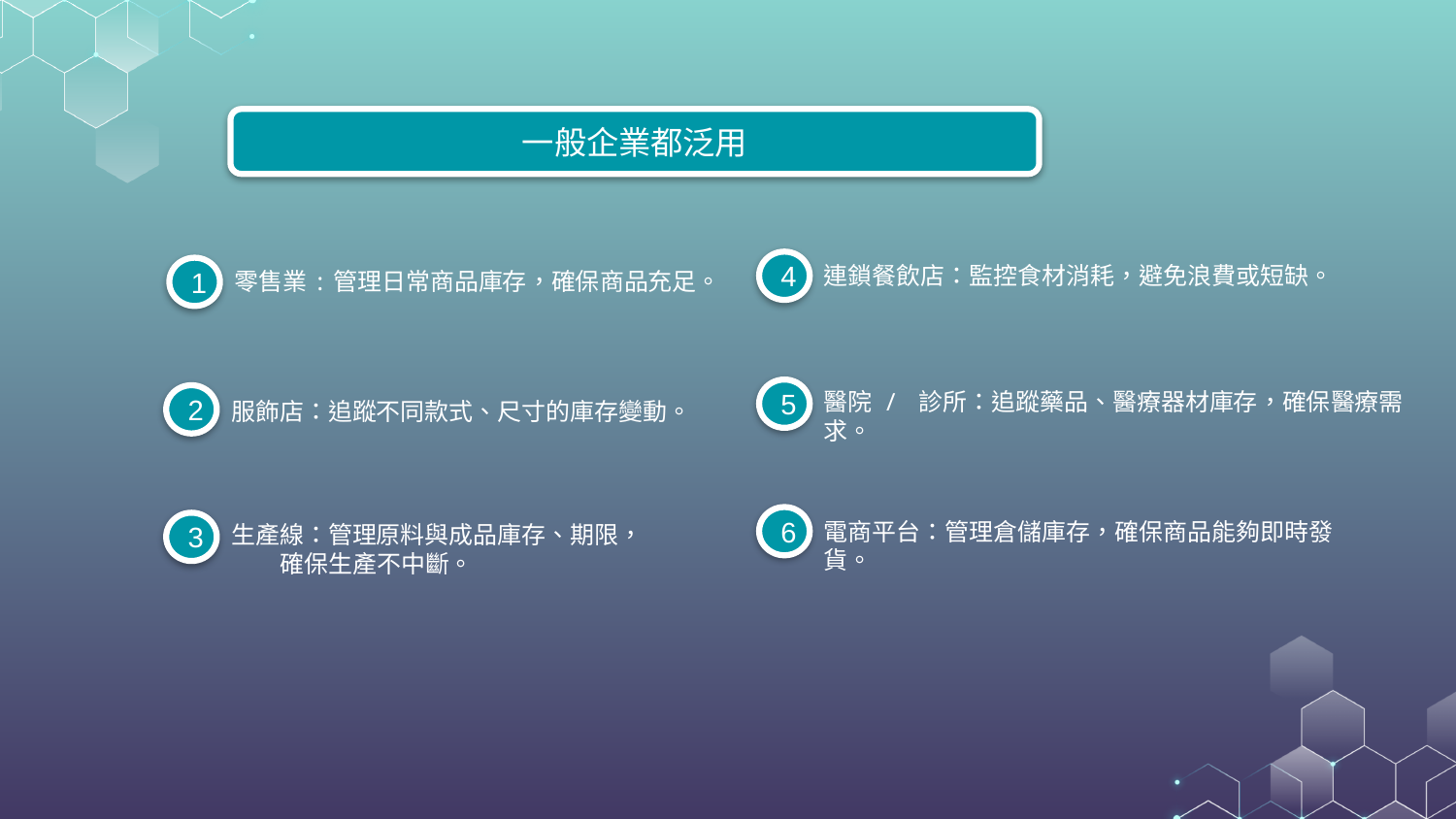

一般企業都泛用
4
5
6
連鎖餐飲店：監控食材消耗，避免浪費或短缺。
1
2
3
零售業:管理日常商品庫存，確保商品充足。
醫院 / 診所：追蹤藥品、醫療器材庫存，確保醫療需求。
服飾店：追蹤不同款式、尺寸的庫存變動。
電商平台：管理倉儲庫存，確保商品能夠即時發貨。
生產線：管理原料與成品庫存、期限，
        確保生產不中斷。